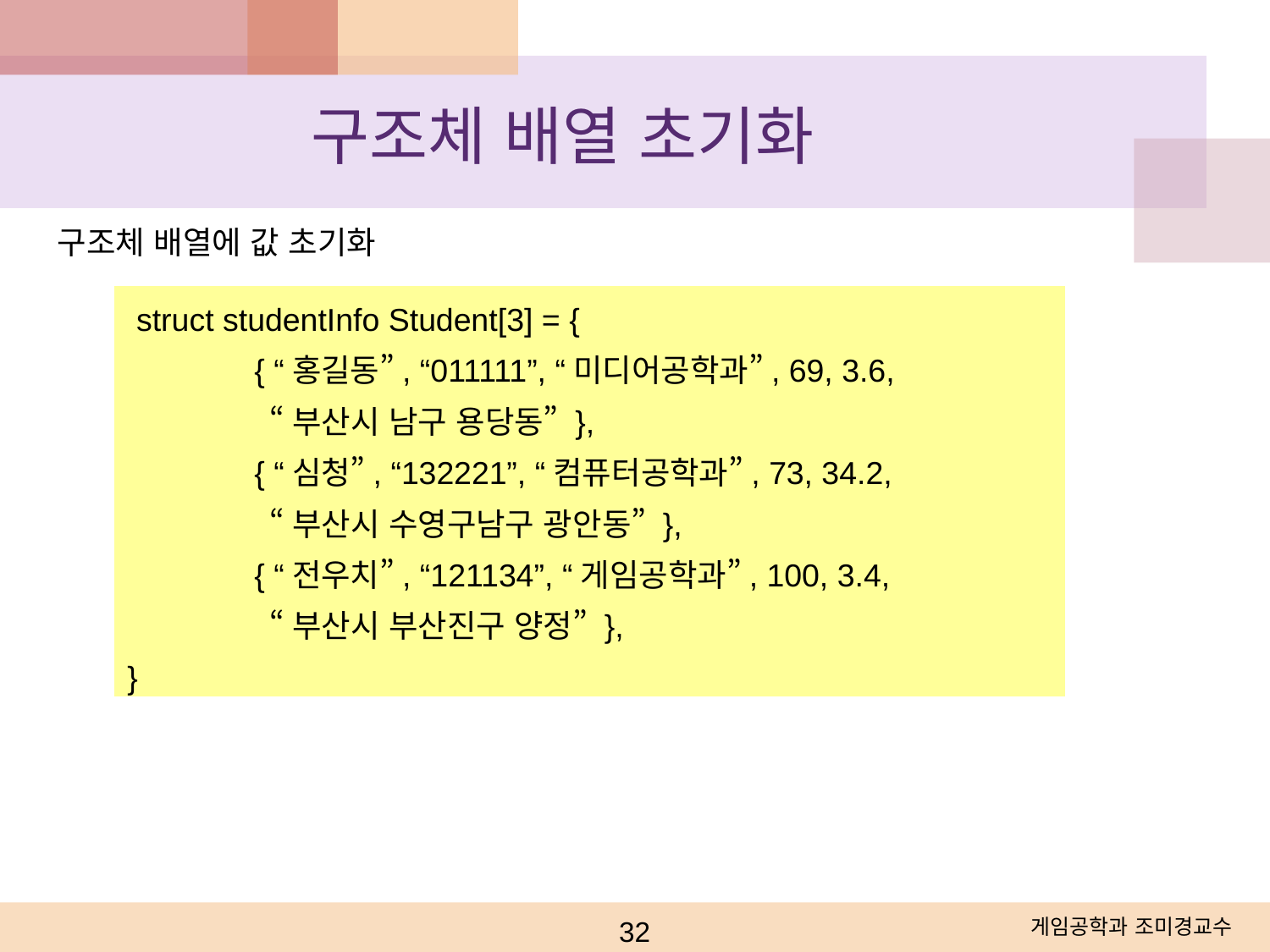

구조체 배열 초기화
구조체 배열에 값 초기화

 struct studentInfo Student[3] = {
	{ “홍길동”, “011111”, “미디어공학과”, 69, 3.6,
                “부산시 남구 용당동” },
	{ “심청”, “132221”, “컴퓨터공학과”, 73, 34.2,
                “부산시 수영구남구 광안동” },
	{ “전우치”, “121134”, “게임공학과”, 100, 3.4,
                “부산시 부산진구 양정” },
}
32
게임공학과 조미경교수